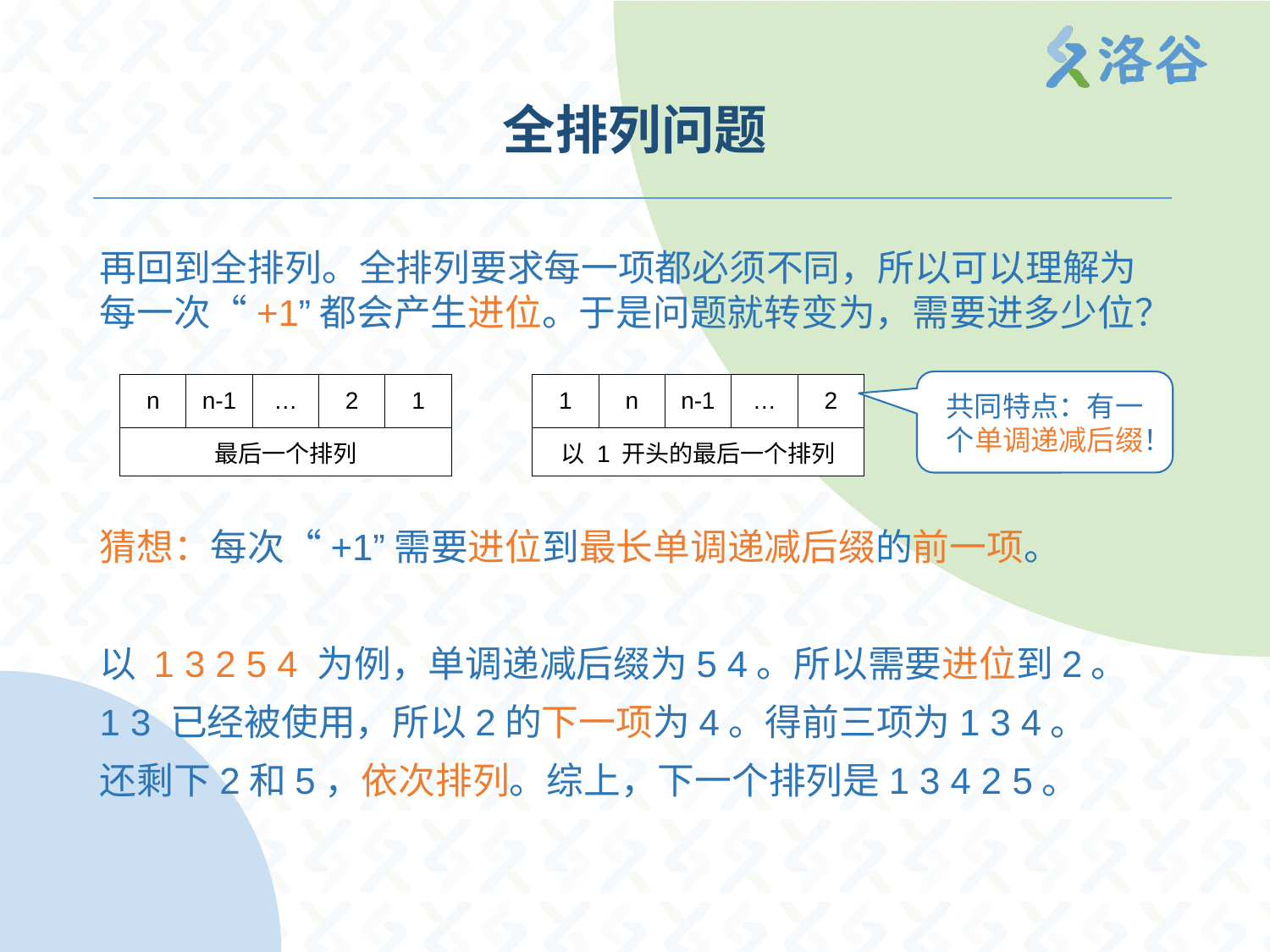

# 全排列问题
再回到全排列。全排列要求每一项都必须不同，所以可以理解为每一次“+1”都会产生进位。于是问题就转变为，需要进多少位？

猜想：每次“+1”需要进位到最长单调递减后缀的前一项。

以 1 3 2 5 4 为例，单调递减后缀为5 4。所以需要进位到2。
1 3 已经被使用，所以2的下一项为4。得前三项为1 3 4。
还剩下2和5，依次排列。综上，下一个排列是1 3 4 2 5。
共同特点：有一个单调递减后缀！
| n | n-1 | … | 2 | 1 |
| --- | --- | --- | --- | --- |
| 最后一个排列 |  |  |  |  |
| 1 | n | n-1 | … | 2 |
| --- | --- | --- | --- | --- |
| 以 1 开头的最后一个排列 |  |  |  |  |